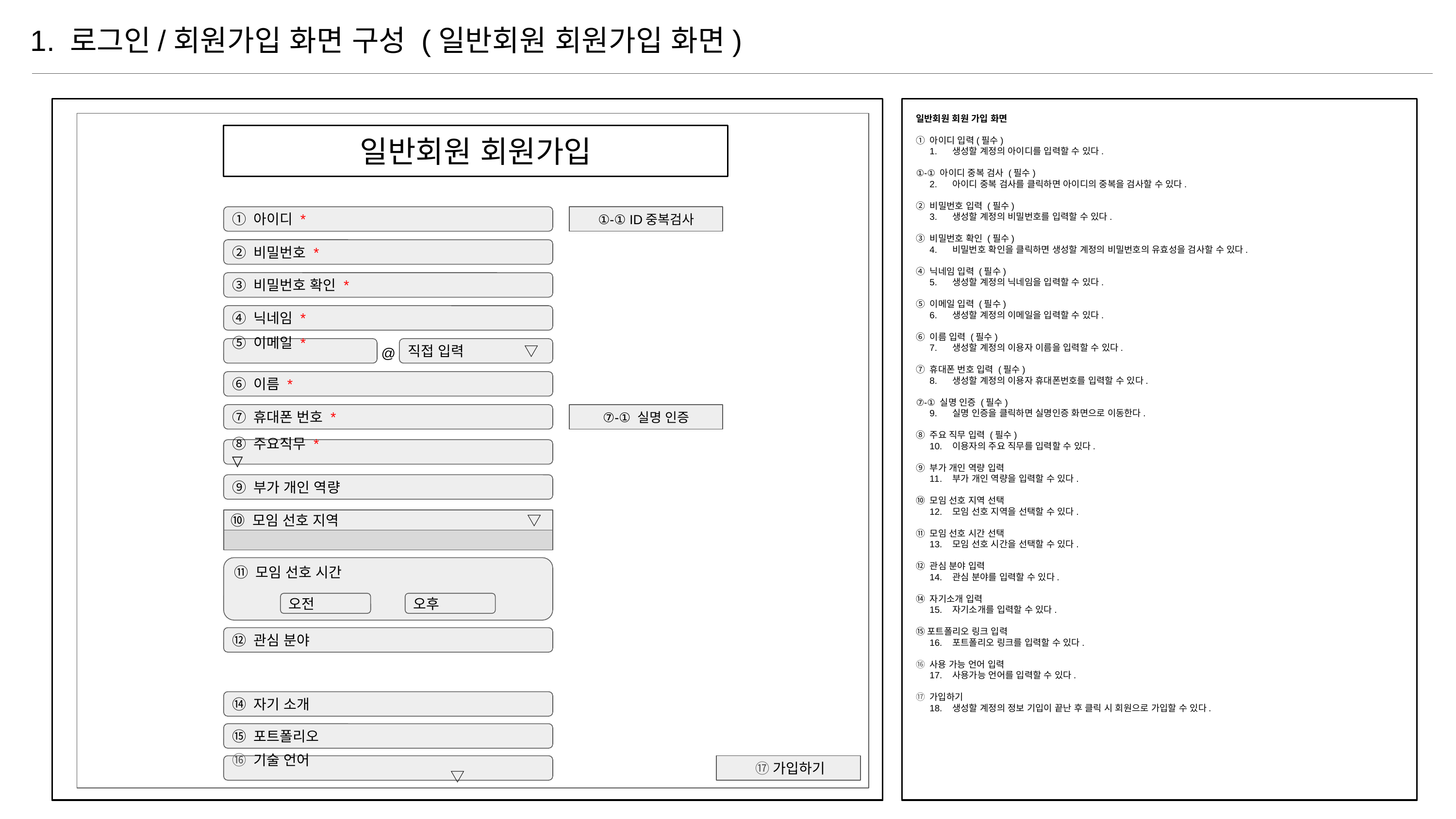

# 1. 로그인/회원가입 화면 구성 (일반회원 회원가입 화면)
일반회원 회원 가입 화면

① 아이디 입력(필수)
생성할 계정의 아이디를 입력할 수 있다.

①-① 아이디 중복 검사 (필수)
아이디 중복 검사를 클릭하면 아이디의 중복을 검사할 수 있다.

② 비밀번호 입력 (필수)
생성할 계정의 비밀번호를 입력할 수 있다.

③ 비밀번호 확인 (필수)
비밀번호 확인을 클릭하면 생성할 계정의 비밀번호의 유효성을 검사할 수 있다.

④ 닉네임 입력 (필수)
생성할 계정의 닉네임을 입력할 수 있다.

⑤ 이메일 입력 (필수)
생성할 계정의 이메일을 입력할 수 있다.

⑥ 이름 입력 (필수)
생성할 계정의 이용자 이름을 입력할 수 있다.

⑦ 휴대폰 번호 입력 (필수)
생성할 계정의 이용자 휴대폰번호를 입력할 수 있다.

⑦-① 실명 인증 (필수)
실명 인증을 클릭하면 실명인증 화면으로 이동한다.

⑧ 주요 직무 입력 (필수)
이용자의 주요 직무를 입력할 수 있다.

⑨ 부가 개인 역량 입력
부가 개인 역량을 입력할 수 있다.

⑩ 모임 선호 지역 선택
모임 선호 지역을 선택할 수 있다.

⑪ 모임 선호 시간 선택
모임 선호 시간을 선택할 수 있다.

⑫ 관심 분야 입력
관심 분야를 입력할 수 있다.

⑭ 자기소개 입력
자기소개를 입력할 수 있다.

⑮포트폴리오 링크 입력
포트폴리오 링크를 입력할 수 있다.

⑯ 사용 가능 언어 입력
사용가능 언어를 입력할 수 있다.

⑰ 가입하기
생성할 계정의 정보 기입이 끝난 후 클릭 시 회원으로 가입할 수 있다.

일반회원 회원가입
① 아이디 *
①-① ID중복검사
② 비밀번호 *
③ 비밀번호 확인 *
④ 닉네임 *
@
⑤ 이메일 *
직접 입력               ▽
⑥ 이름 *
⑦ 휴대폰 번호 *
⑦-① 실명 인증
⑧ 주요직무 *                                                      ▽
⑨ 부가 개인 역량
⑩ 모임 선호 지역                                               ▽

⑪ 모임 선호 시간

오전
오후
⑫ 관심 분야
⑭ 자기 소개
⑮ 포트폴리오
 ⑰가입하기
⑯ 기술 언어      						▽